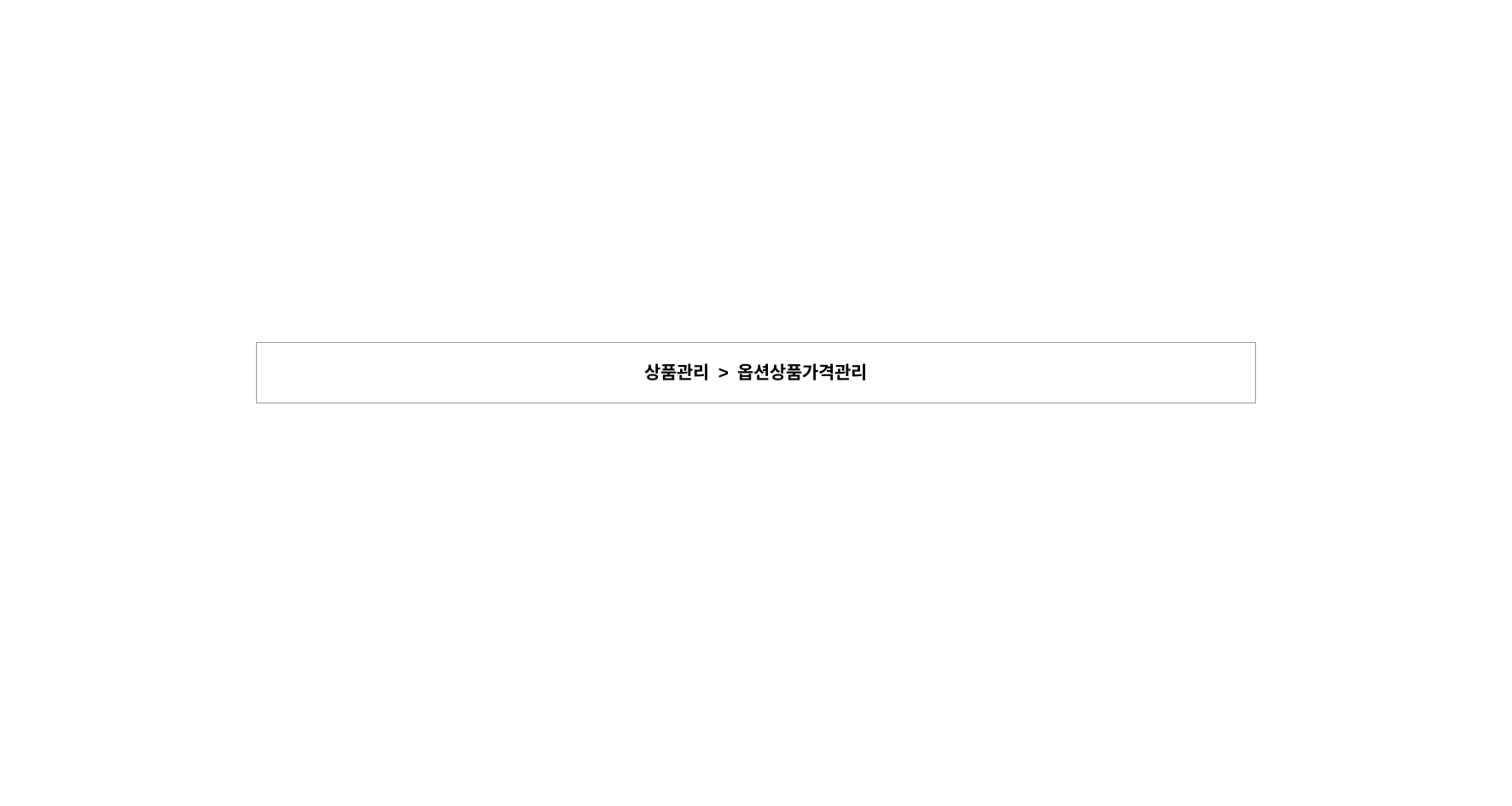

| 상품관리 > 옵션상품가격관리 |
| --- |